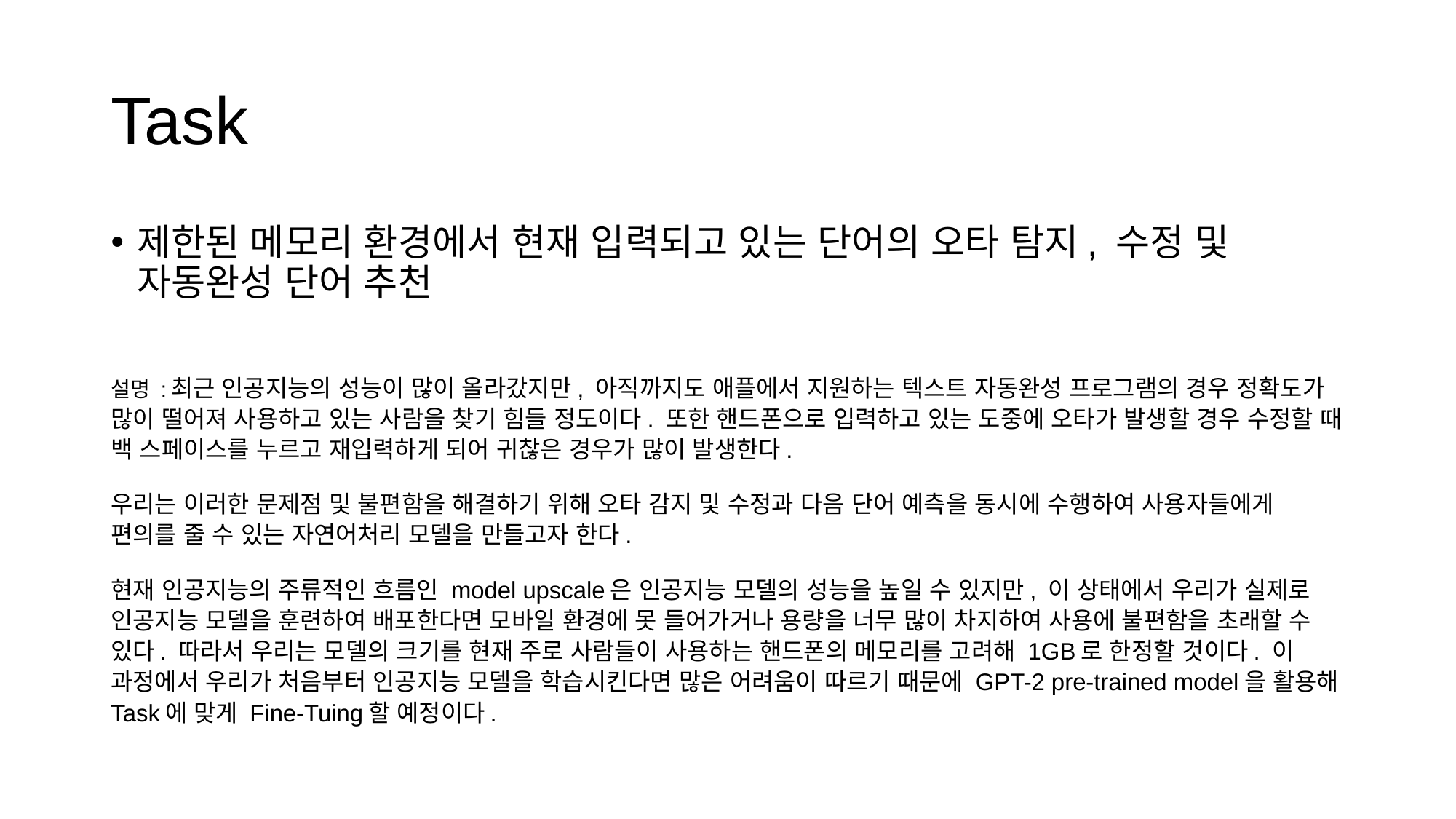

# Task
제한된 메모리 환경에서 현재 입력되고 있는 단어의 오타 탐지, 수정 및 자동완성 단어 추천

설명 :최근 인공지능의 성능이 많이 올라갔지만, 아직까지도 애플에서 지원하는 텍스트 자동완성 프로그램의 경우 정확도가 많이 떨어져 사용하고 있는 사람을 찾기 힘들 정도이다. 또한 핸드폰으로 입력하고 있는 도중에 오타가 발생할 경우 수정할 때 백 스페이스를 누르고 재입력하게 되어 귀찮은 경우가 많이 발생한다.
우리는 이러한 문제점 및 불편함을 해결하기 위해 오타 감지 및 수정과 다음 단어 예측을 동시에 수행하여 사용자들에게 편의를 줄 수 있는 자연어처리 모델을 만들고자 한다.
현재 인공지능의 주류적인 흐름인 model upscale은 인공지능 모델의 성능을 높일 수 있지만, 이 상태에서 우리가 실제로 인공지능 모델을 훈련하여 배포한다면 모바일 환경에 못 들어가거나 용량을 너무 많이 차지하여 사용에 불편함을 초래할 수 있다. 따라서 우리는 모델의 크기를 현재 주로 사람들이 사용하는 핸드폰의 메모리를 고려해 1GB로 한정할 것이다. 이 과정에서 우리가 처음부터 인공지능 모델을 학습시킨다면 많은 어려움이 따르기 때문에 GPT-2 pre-trained model을 활용해 Task에 맞게 Fine-Tuing할 예정이다.